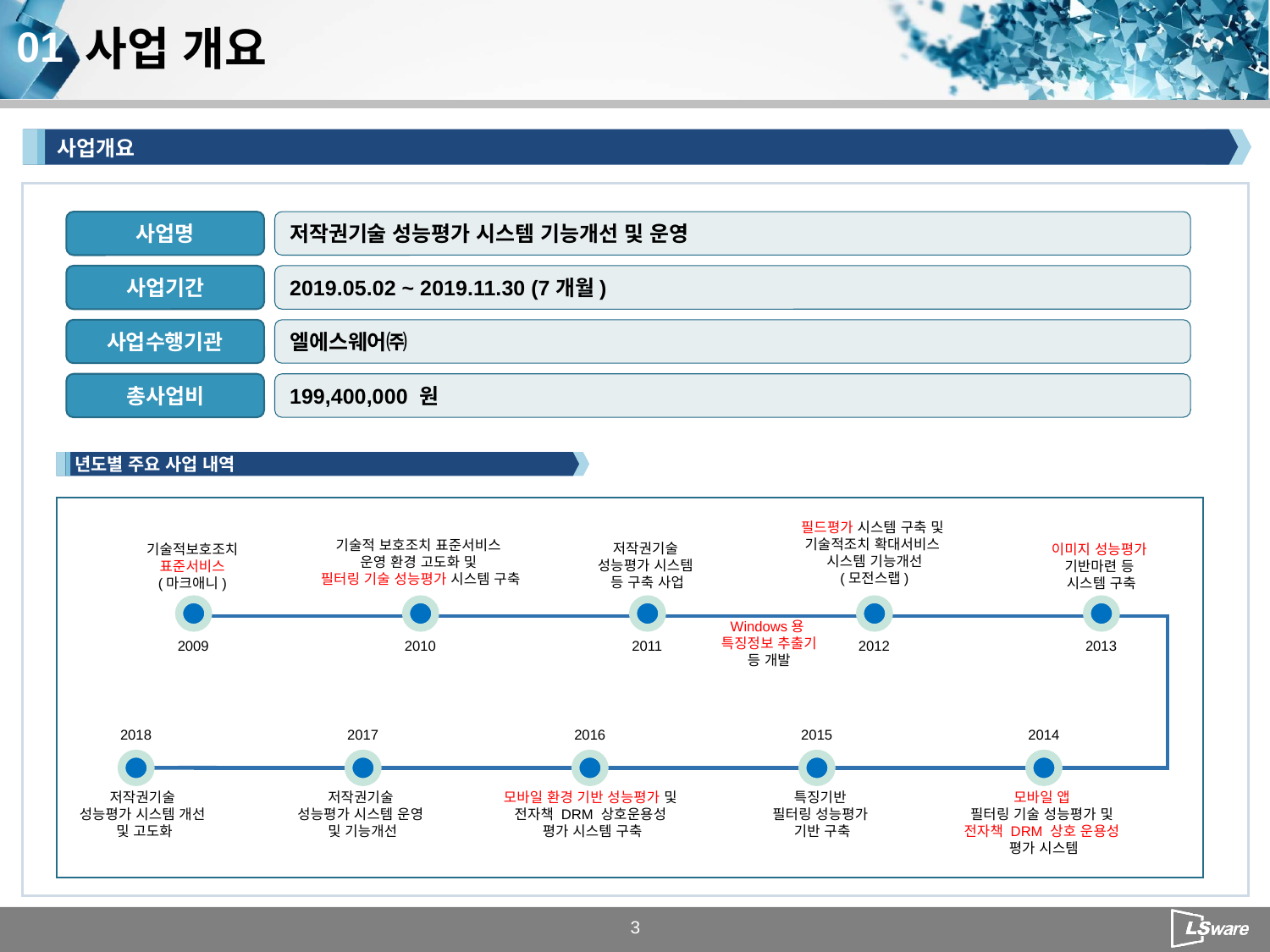

# 사업 개요
01
사업개요
사업명
저작권기술 성능평가 시스템 기능개선 및 운영
사업기간
2019.05.02 ~ 2019.11.30 (7개월)
사업수행기관
엘에스웨어㈜
총사업비
199,400,000 원

년도별 주요 사업 내역

필드평가 시스템 구축 및
기술적조치 확대서비스
시스템 기능개선
(모전스랩)
기술적 보호조치 표준서비스
운영 환경 고도화 및
필터링 기술 성능평가 시스템 구축
저작권기술
성능평가 시스템
등 구축 사업
기술적보호조치
표준서비스
(마크애니)
이미지 성능평가
기반마련 등
시스템 구축

Windows용
특징정보 추출기
등 개발
|  |
| --- |
2009
2010
2011
2012
2013
2018
2017
2016
2015
2014

저작권기술
성능평가 시스템 개선
및 고도화
저작권기술
성능평가 시스템 운영
및 기능개선
모바일 환경 기반 성능평가 및
전자책 DRM 상호운용성
평가 시스템 구축
특징기반
필터링 성능평가
기반 구축
모바일 앱
필터링 기술 성능평가 및
전자책 DRM 상호 운용성
평가 시스템